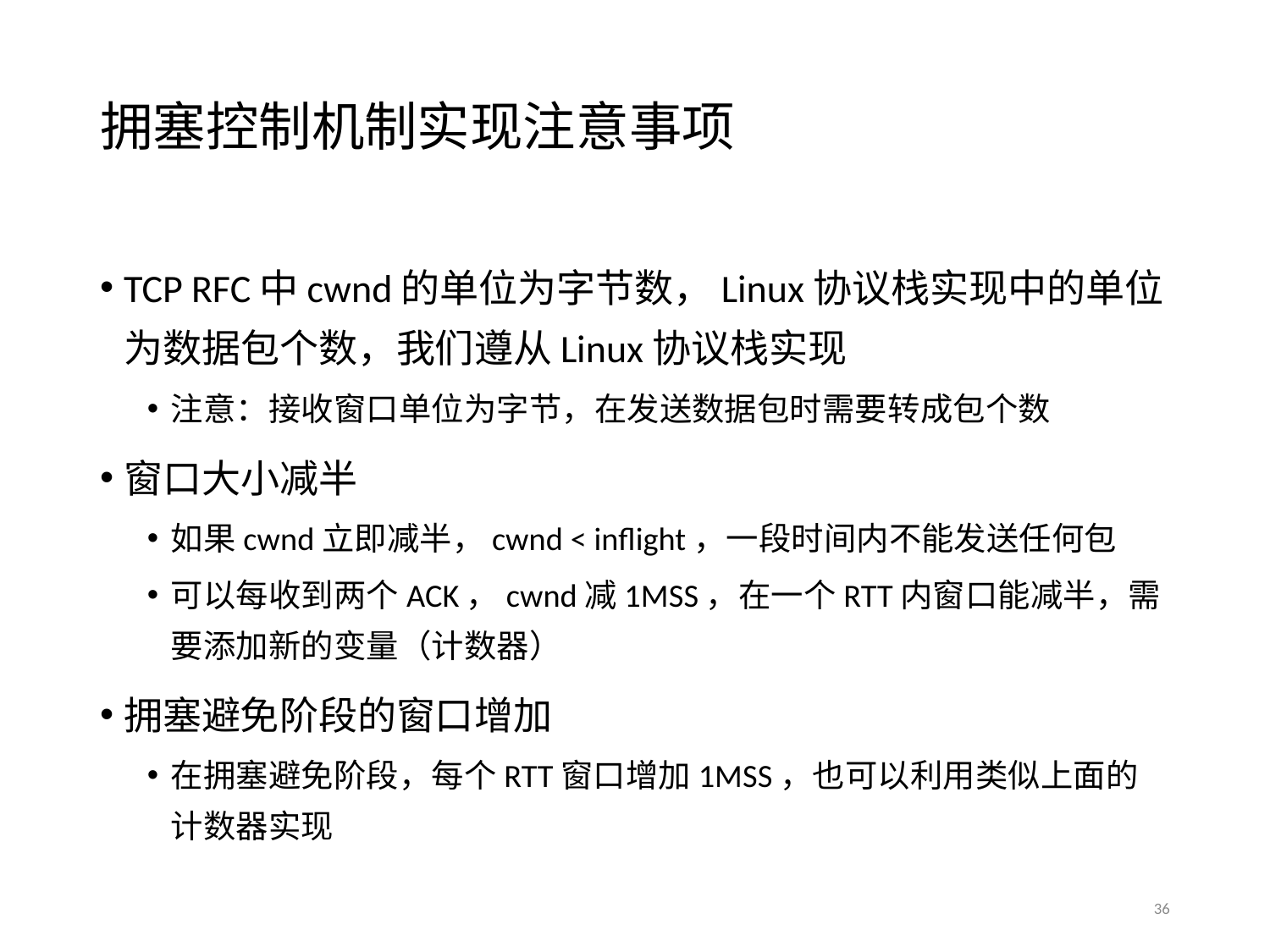

# 拥塞控制机制实现注意事项
TCP RFC中cwnd的单位为字节数，Linux协议栈实现中的单位为数据包个数，我们遵从Linux协议栈实现
注意：接收窗口单位为字节，在发送数据包时需要转成包个数
窗口大小减半
如果cwnd立即减半，cwnd < inflight，一段时间内不能发送任何包
可以每收到两个ACK，cwnd减1MSS，在一个RTT内窗口能减半，需要添加新的变量（计数器）
拥塞避免阶段的窗口增加
在拥塞避免阶段，每个RTT窗口增加1MSS，也可以利用类似上面的计数器实现

36